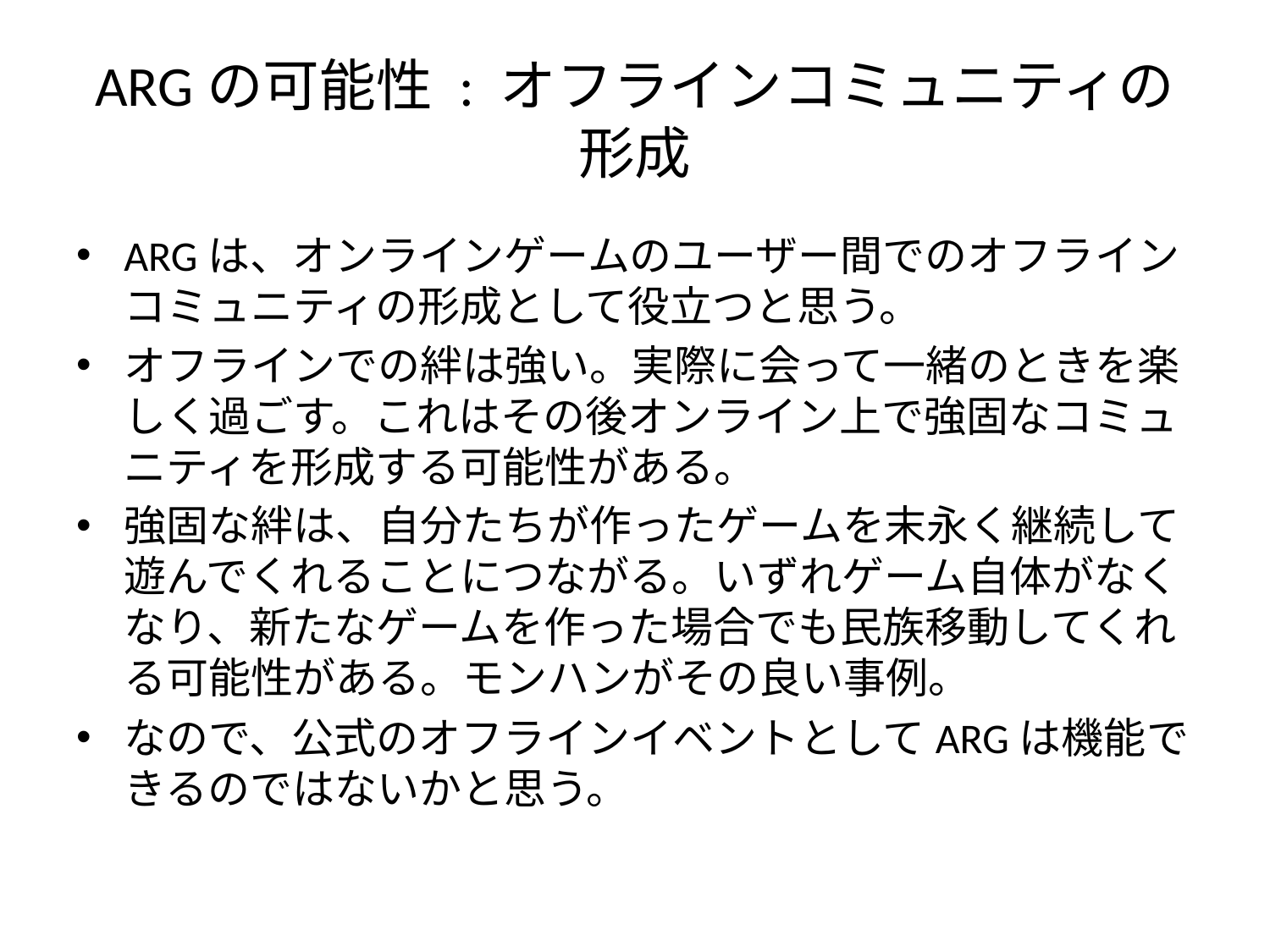

# ARGの可能性 : オフラインコミュニティの形成
ARGは、オンラインゲームのユーザー間でのオフラインコミュニティの形成として役立つと思う。
オフラインでの絆は強い。実際に会って一緒のときを楽しく過ごす。これはその後オンライン上で強固なコミュニティを形成する可能性がある。
強固な絆は、自分たちが作ったゲームを末永く継続して遊んでくれることにつながる。いずれゲーム自体がなくなり、新たなゲームを作った場合でも民族移動してくれる可能性がある。モンハンがその良い事例。
なので、公式のオフラインイベントとしてARGは機能できるのではないかと思う。